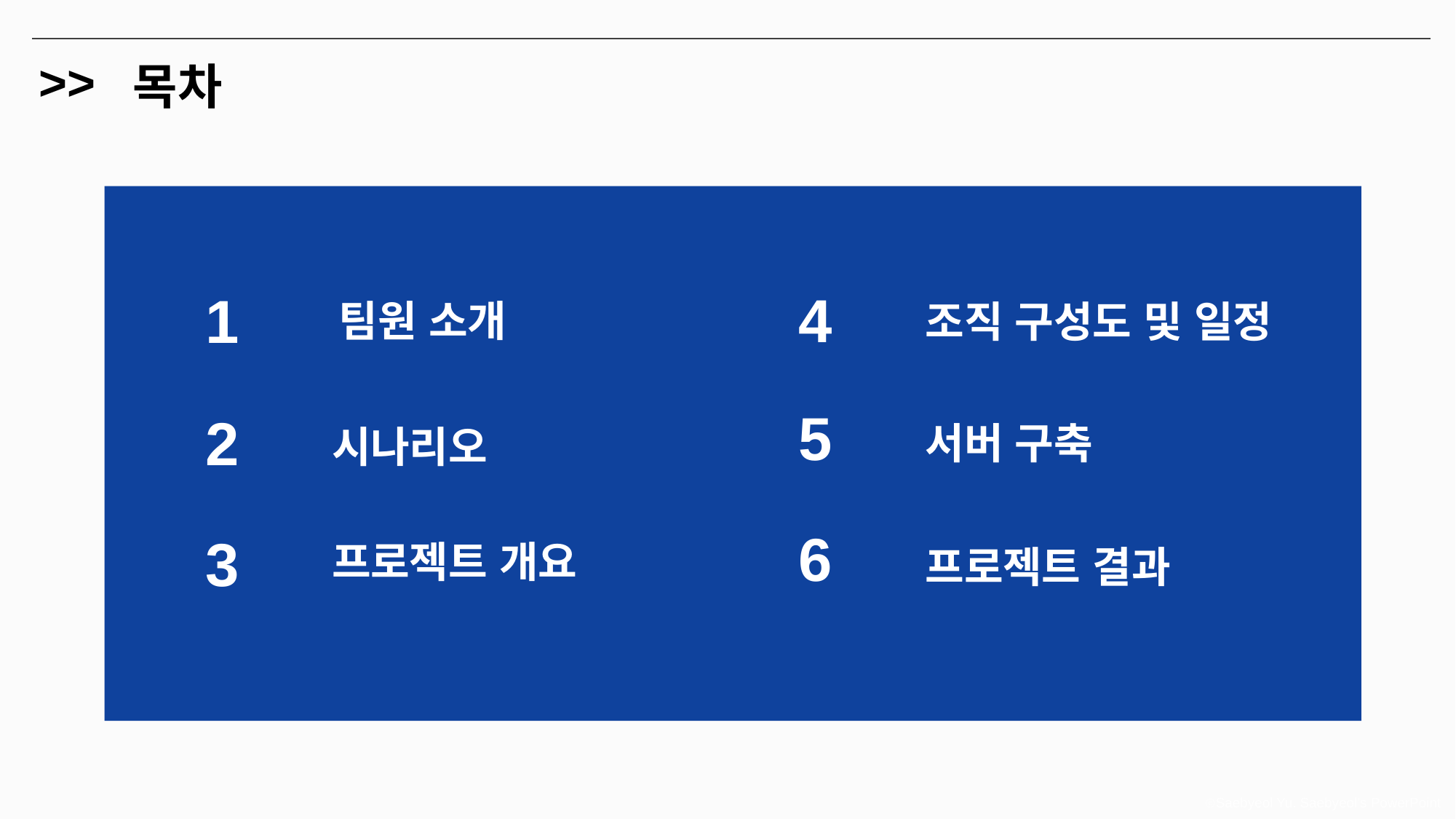

>>
목차

4
1
팀원 소개
조직 구성도 및 일정
5
2
서버 구축
시나리오
6
3
프로젝트 개요
프로젝트 결과